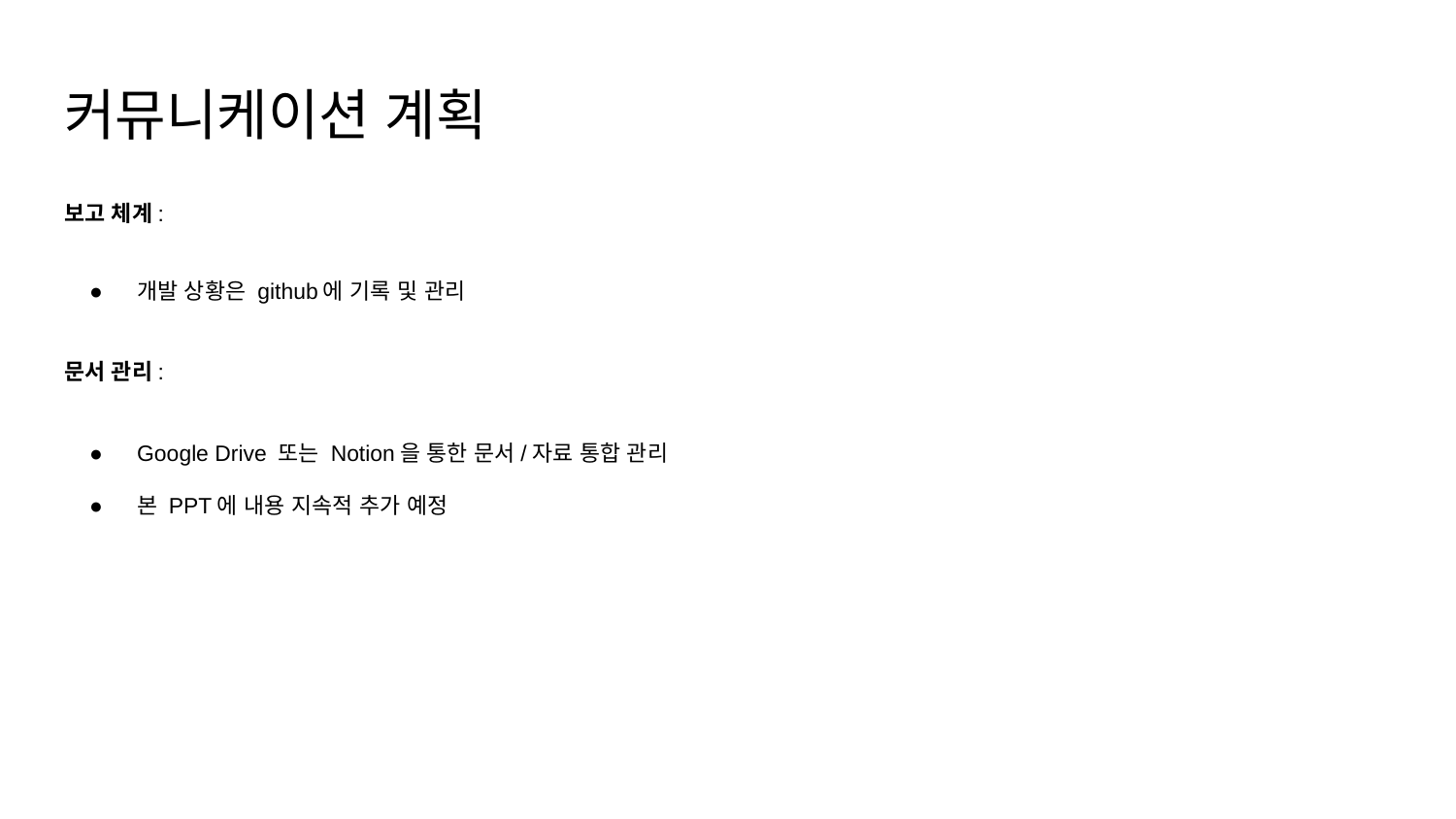

# 커뮤니케이션 계획
보고 체계:
개발 상황은 github에 기록 및 관리
문서 관리:
Google Drive 또는 Notion을 통한 문서/자료 통합 관리
본 PPT에 내용 지속적 추가 예정